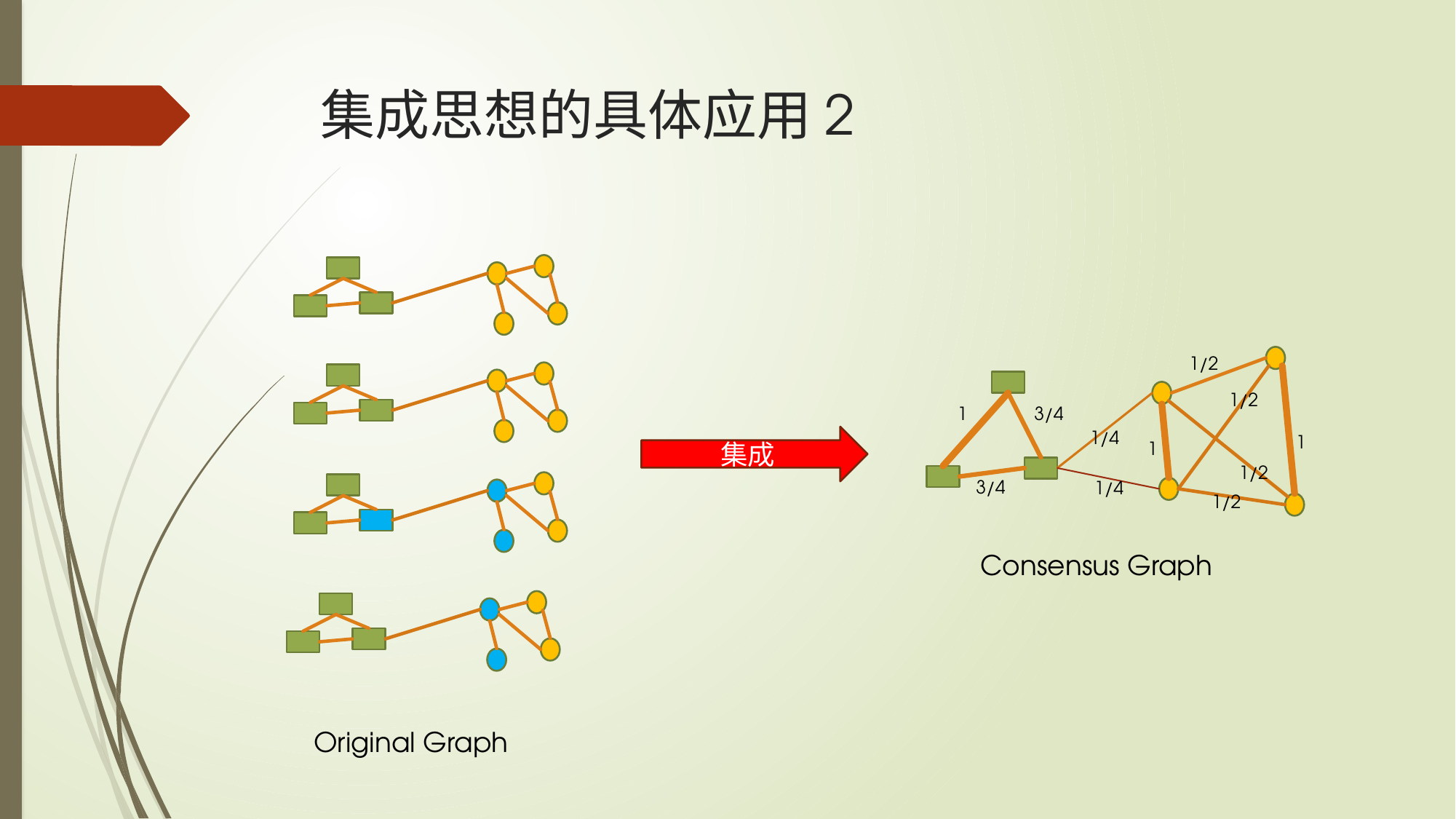

# 集成思想的具体应用2

1/2

1/2
1
3/4
1/4
1
集成
1
1/2
3/4
1/4

1/2
Consensus Graph

Original Graph